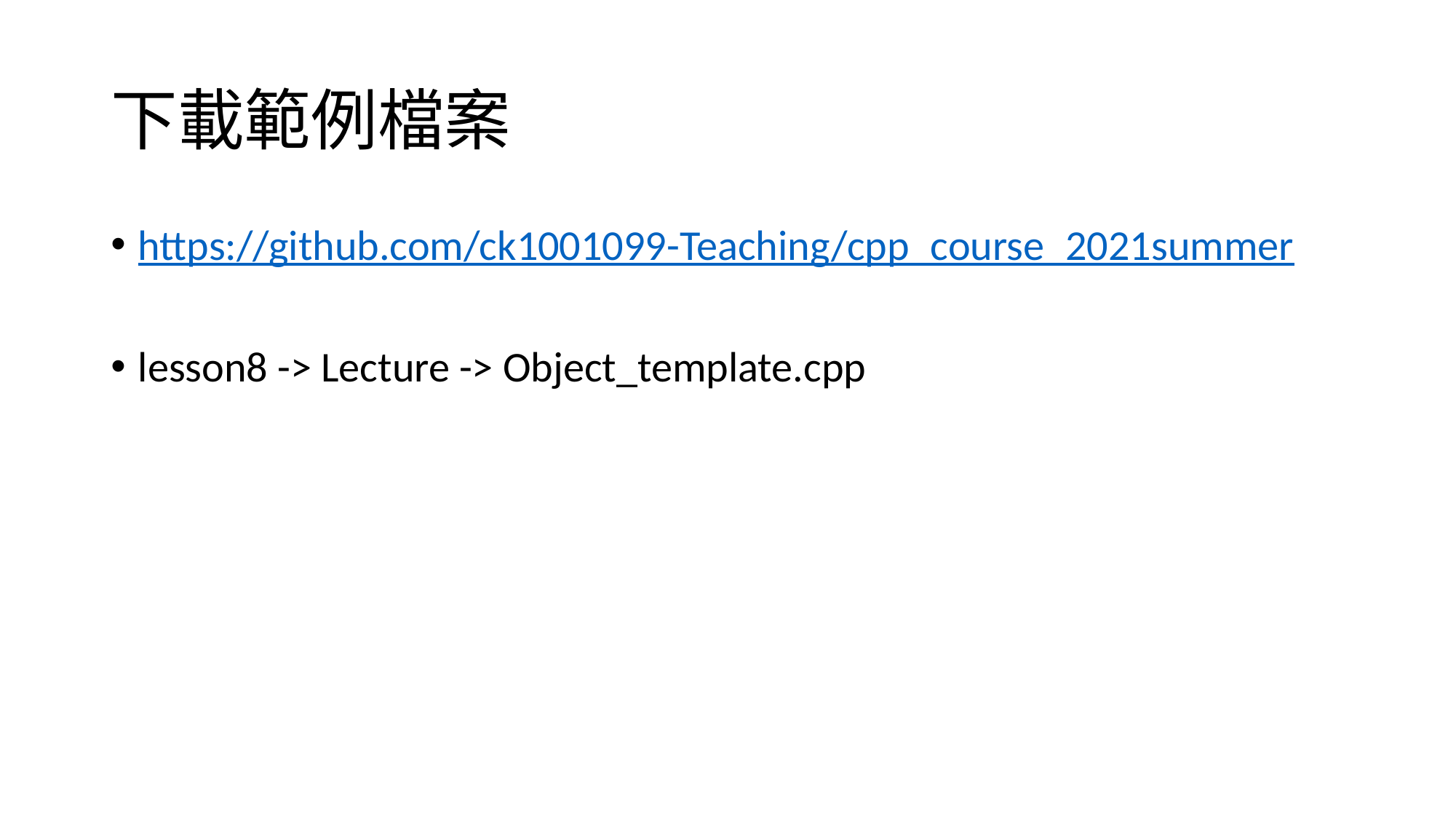

# 下載範例檔案
https://github.com/ck1001099-Teaching/cpp_course_2021summer

lesson8 -> Lecture -> Object_template.cpp